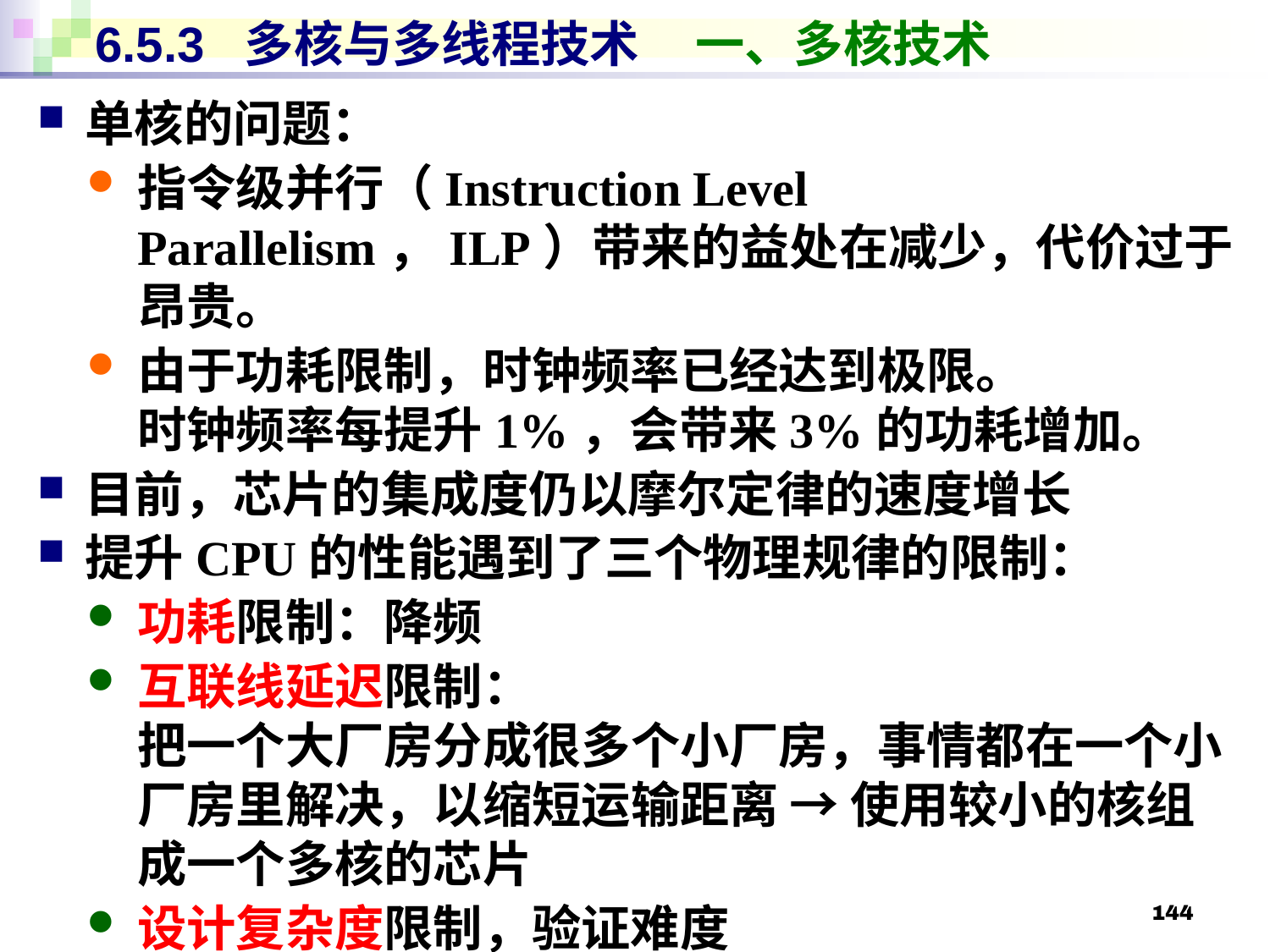

# 6.5.3  多核与多线程技术     一、多核技术
单核的问题：
指令级并行（Instruction Level Parallelism，ILP）带来的益处在减少，代价过于昂贵。
由于功耗限制，时钟频率已经达到极限。
时钟频率每提升1%，会带来3%的功耗增加。
目前，芯片的集成度仍以摩尔定律的速度增长
提升CPU的性能遇到了三个物理规律的限制：
功耗限制：降频
互联线延迟限制：
把一个大厂房分成很多个小厂房，事情都在一个小厂房里解决，以缩短运输距离 → 使用较小的核组成一个多核的芯片
设计复杂度限制，验证难度
144